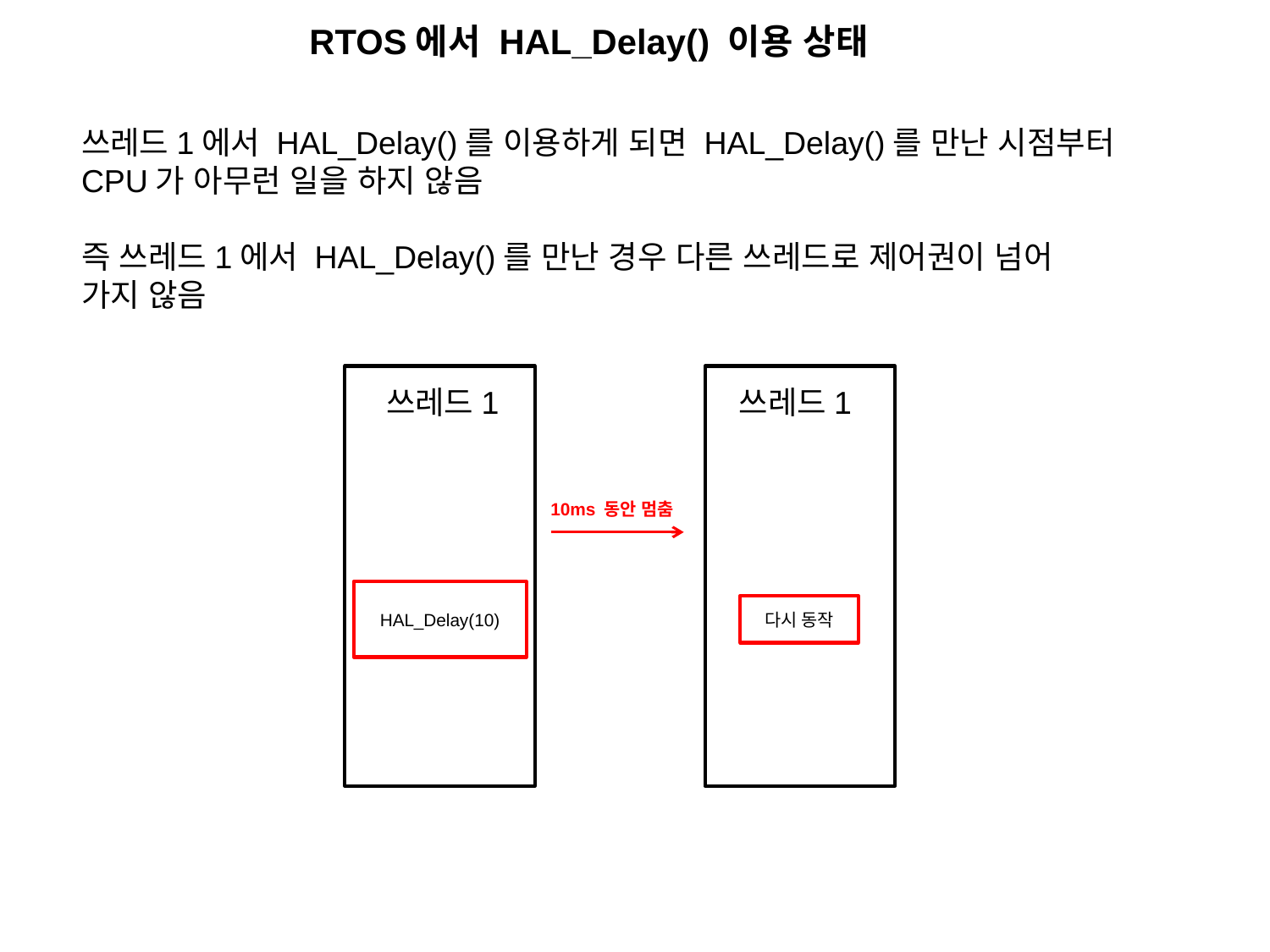

RTOS에서 HAL_Delay() 이용 상태
쓰레드1에서 HAL_Delay()를 이용하게 되면 HAL_Delay()를 만난 시점부터
CPU가 아무런 일을 하지 않음

즉 쓰레드1에서 HAL_Delay()를 만난 경우 다른 쓰레드로 제어권이 넘어
가지 않음

쓰레드1
쓰레드1
10ms 동안 멈춤
HAL_Delay(10)
다시 동작